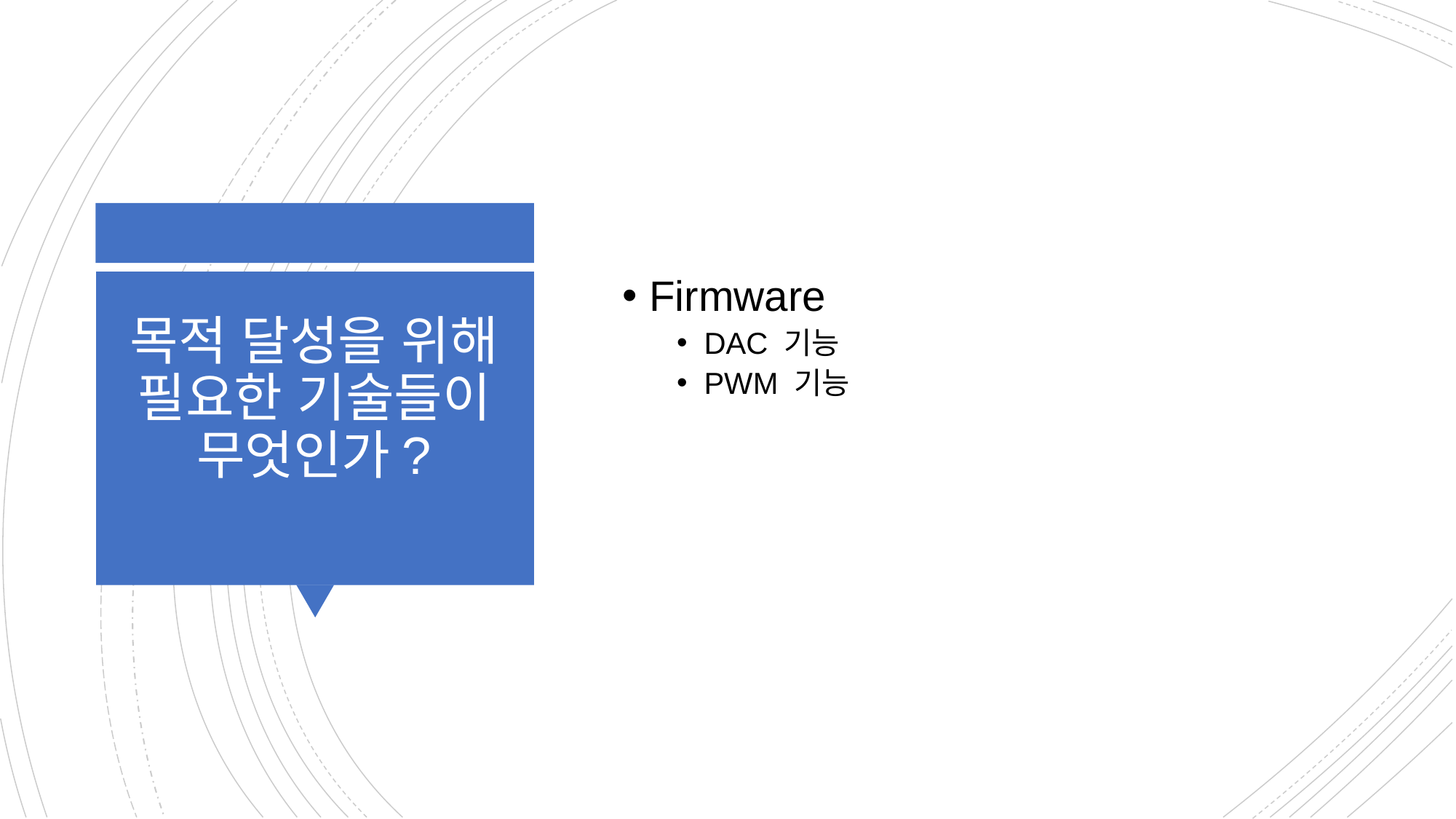

Firmware
DAC 기능
PWM 기능

# 목적 달성을 위해 필요한 기술들이 무엇인가?